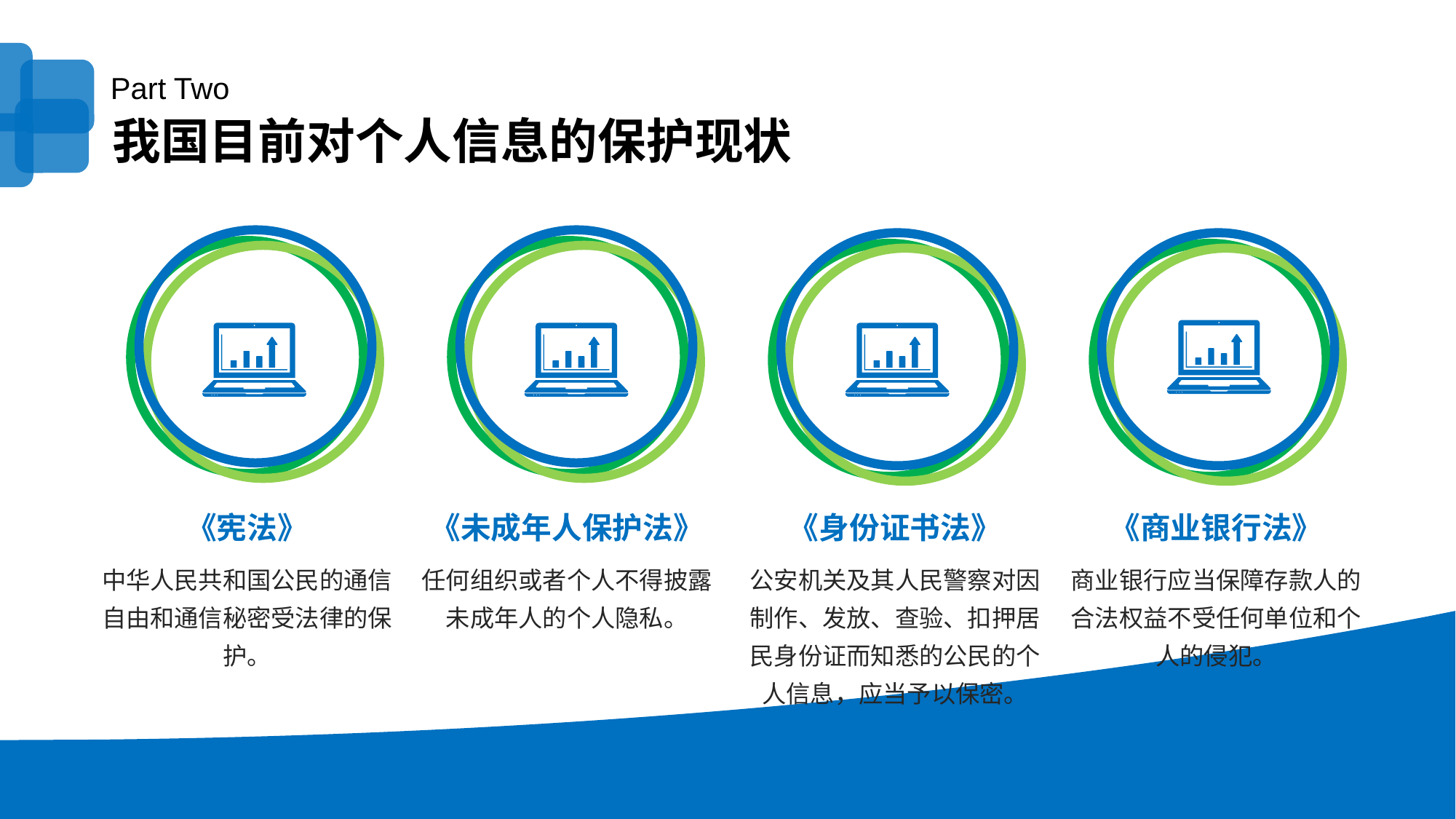

Part Two
我国目前对个人信息的保护现状

《宪法》
中华人民共和国公民的通信自由和通信秘密受法律的保护。

《未成年人保护法》
任何组织或者个人不得披露未成年人的个人隐私。

《身份证书法》
公安机关及其人民警察对因制作、发放、查验、扣押居民身份证而知悉的公民的个人信息，应当予以保密。

《商业银行法》
商业银行应当保障存款人的合法权益不受任何单位和个人的侵犯。